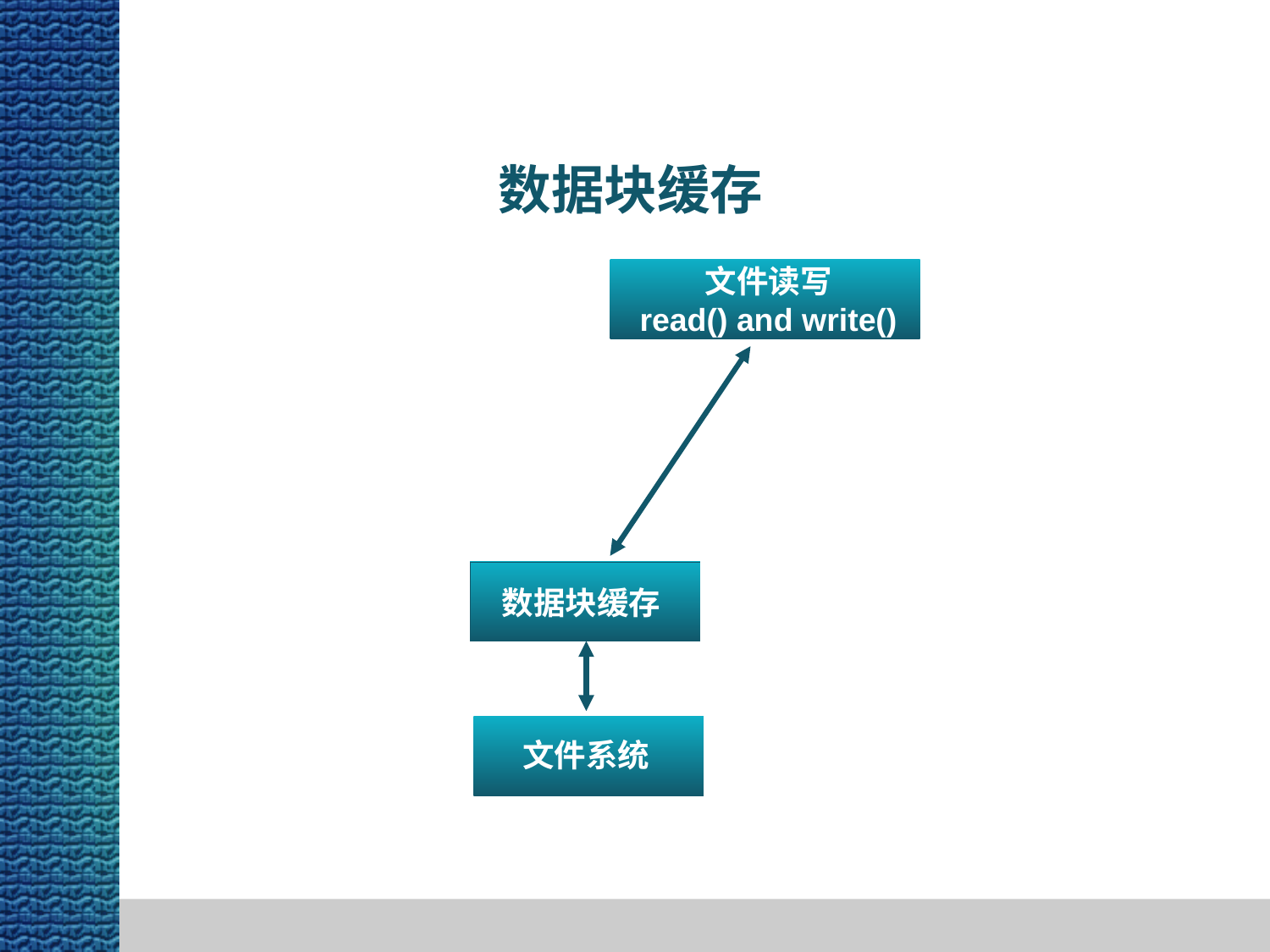

数据块缓存
文件读写
read() and write()

数据块缓存

文件系统